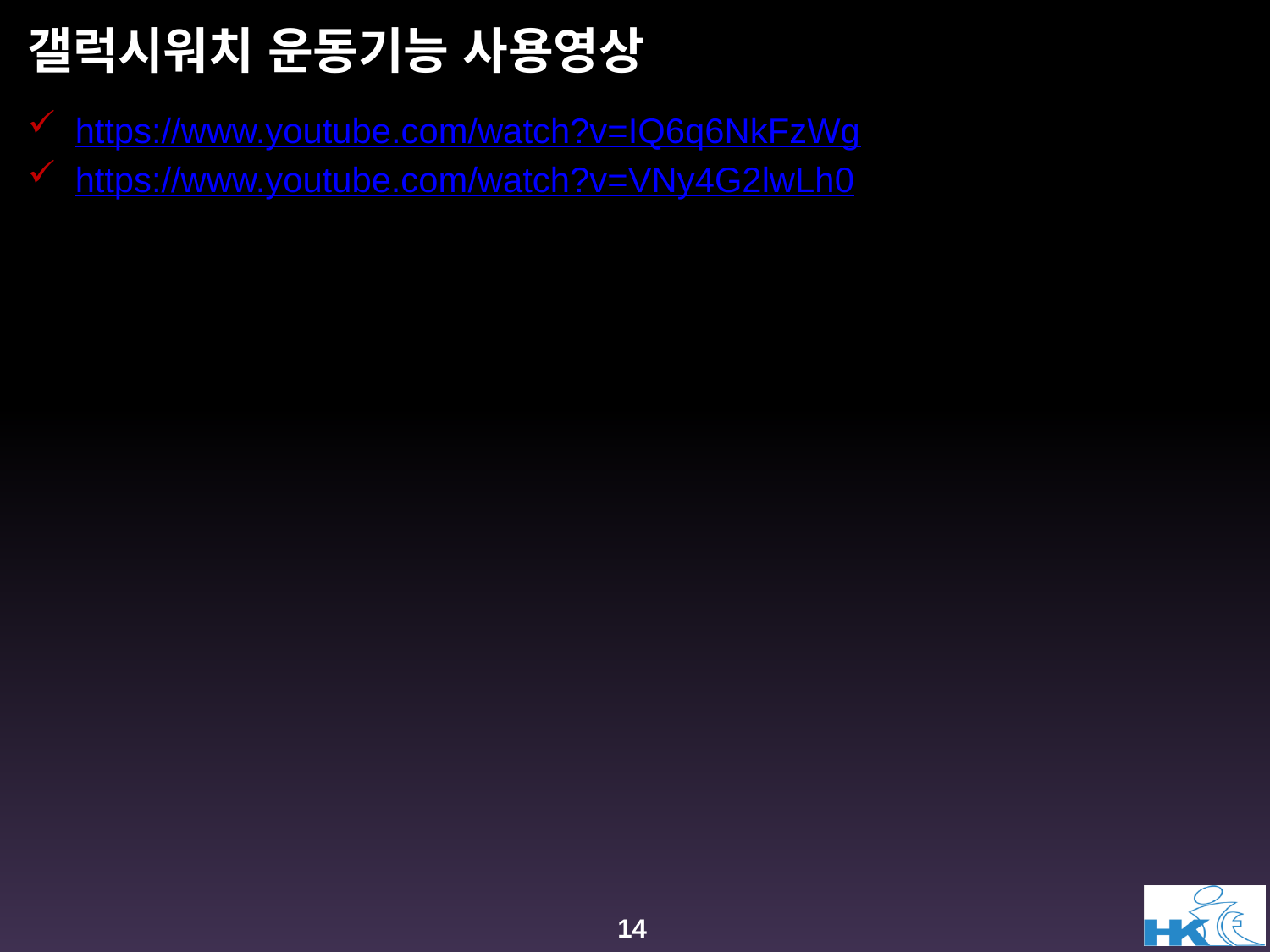

# 갤럭시워치 운동기능 사용영상
https://www.youtube.com/watch?v=IQ6q6NkFzWg
https://www.youtube.com/watch?v=VNy4G2lwLh0
14